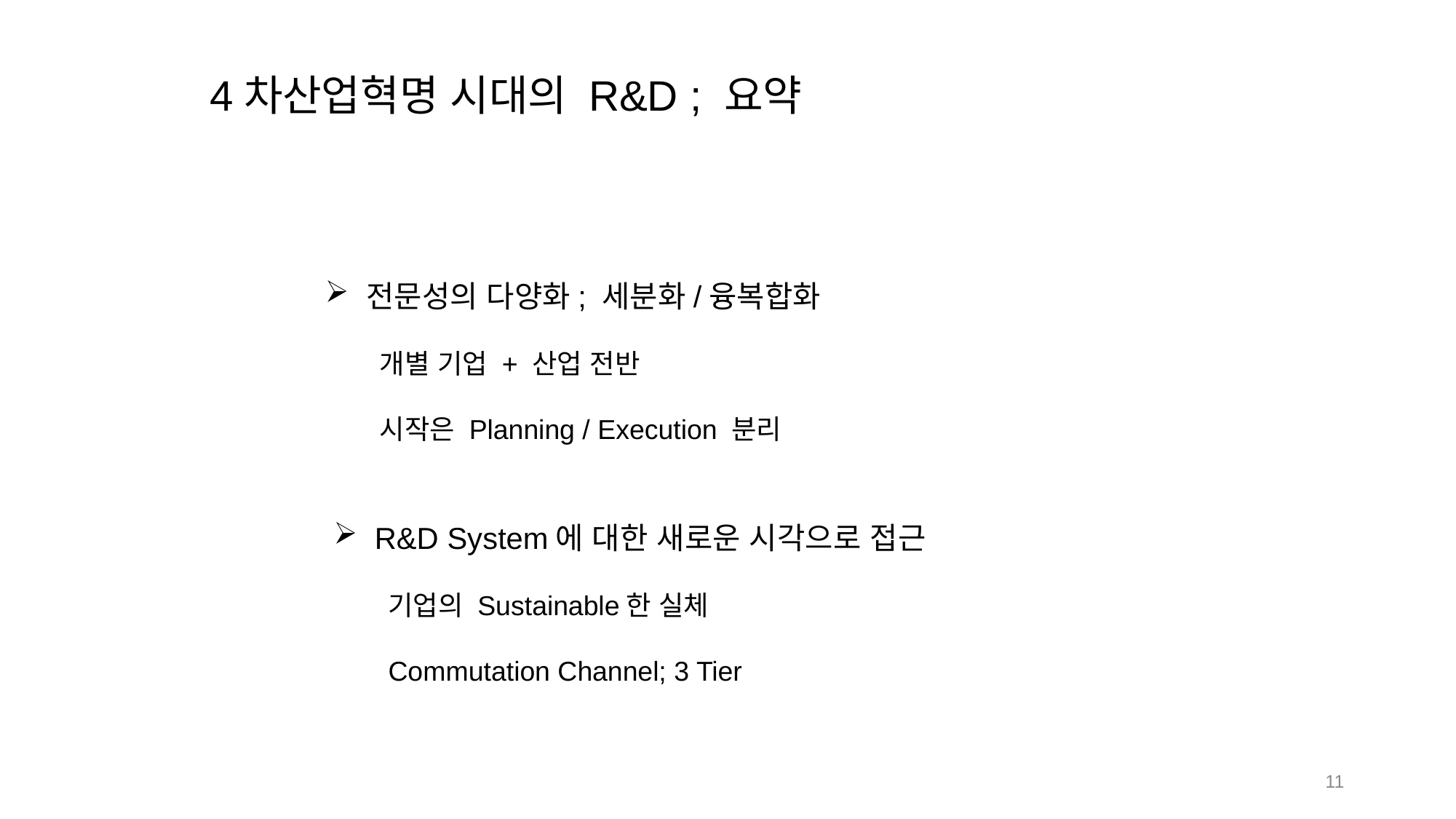

4차산업혁명 시대의 R&D ; 요약
전문성의 다양화; 세분화/융복합화
개별 기업 + 산업 전반
시작은 Planning / Execution 분리
R&D System에 대한 새로운 시각으로 접근
기업의 Sustainable한 실체
Commutation Channel; 3 Tier
11